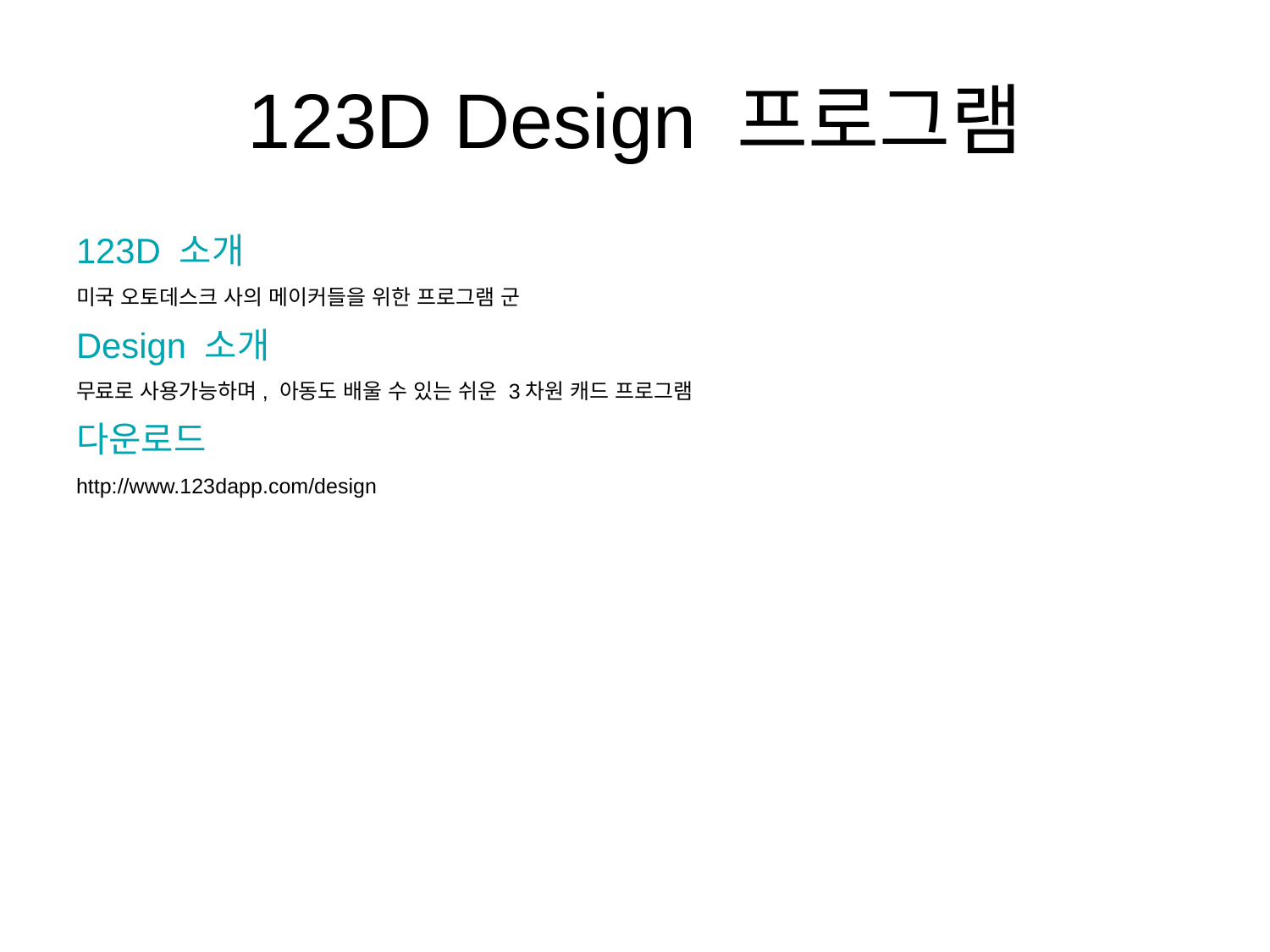

# 123D Design 프로그램
123D 소개
미국 오토데스크 사의 메이커들을 위한 프로그램 군
Design 소개
무료로 사용가능하며, 아동도 배울 수 있는 쉬운 3차원 캐드 프로그램
다운로드
http://www.123dapp.com/design